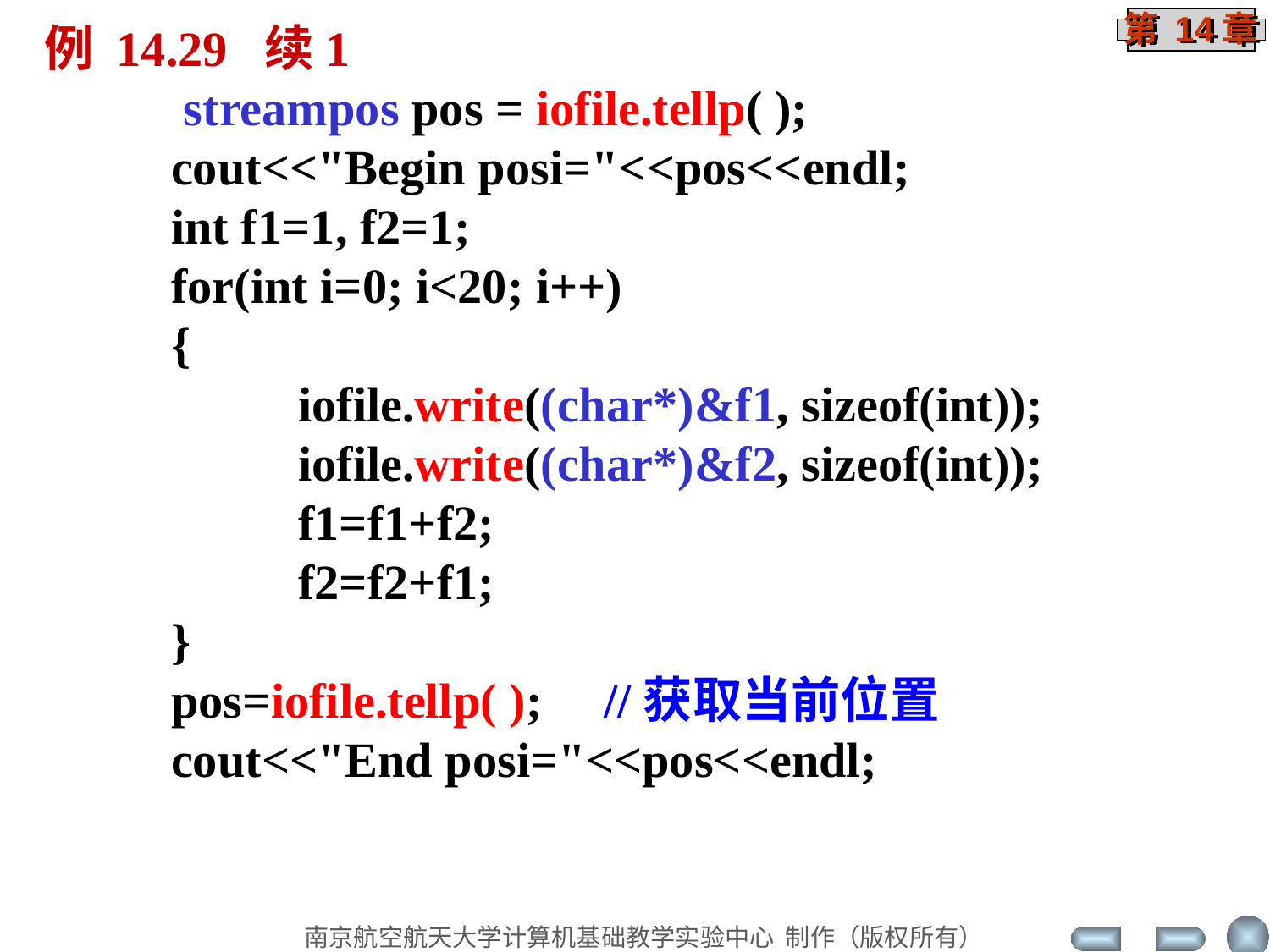

例 14.29  续1
  	 streampos pos = iofile.tellp( );
	cout<<"Begin posi="<<pos<<endl;
	int f1=1, f2=1;
	for(int i=0; i<20; i++)
	{
		iofile.write((char*)&f1, sizeof(int));
		iofile.write((char*)&f2, sizeof(int));
		f1=f1+f2;
		f2=f2+f1;
	}
	pos=iofile.tellp( );     //获取当前位置
	cout<<"End posi="<<pos<<endl;